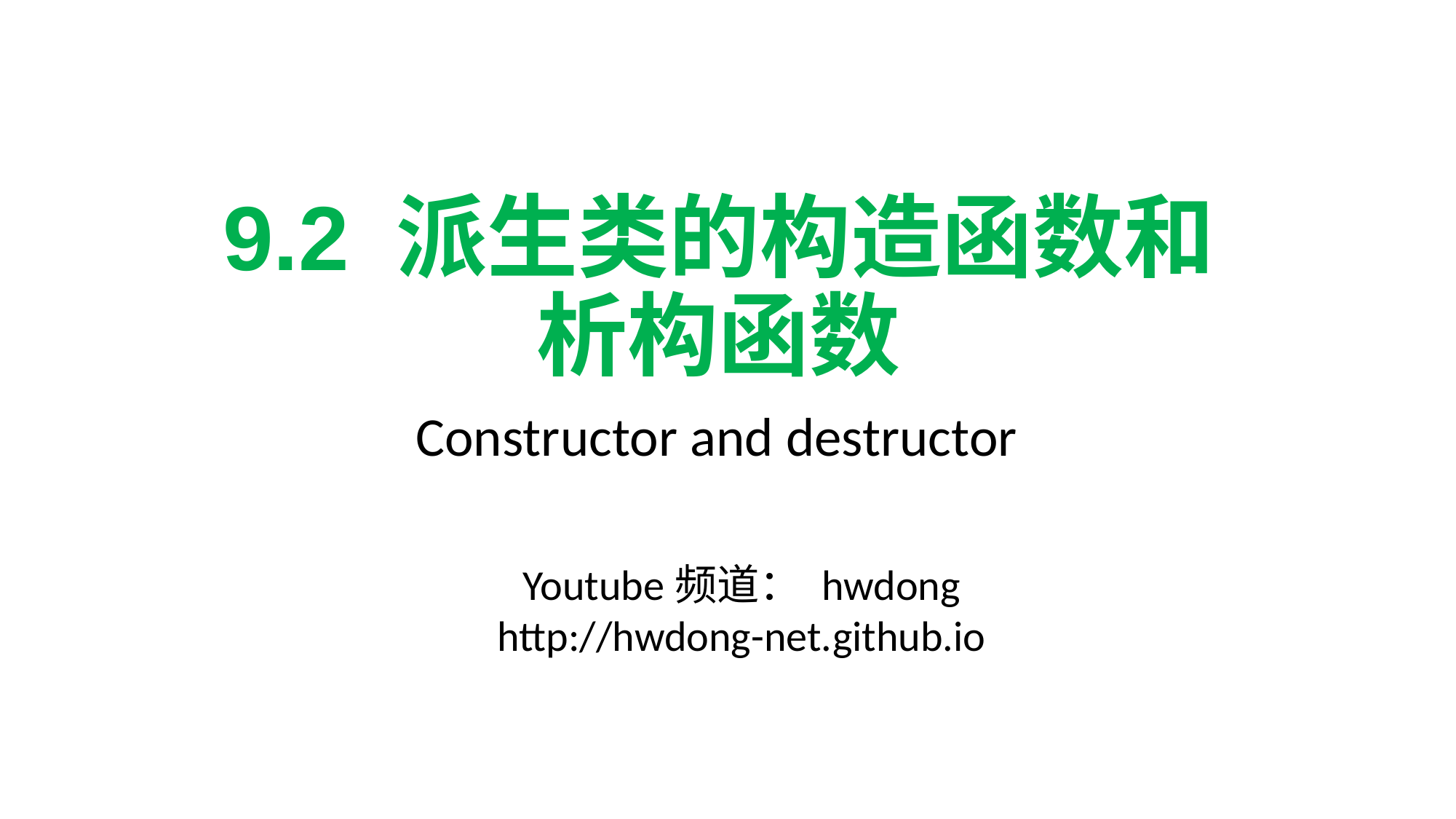

# 9.2 派生类的构造函数和析构函数
Constructor and destructor
Youtube频道： hwdong
http://hwdong-net.github.io